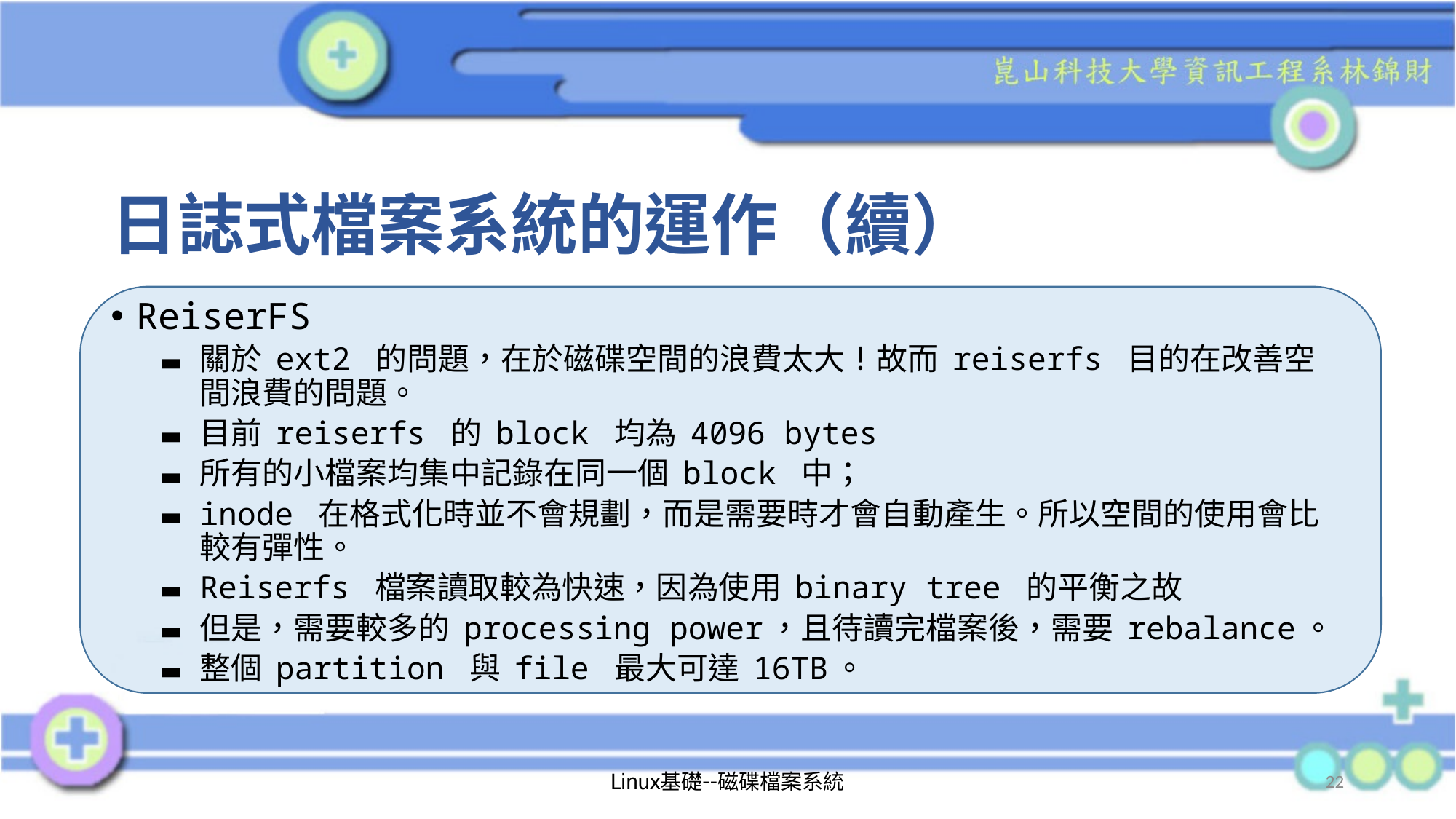

# 日誌式檔案系統的運作（續）

ReiserFS
關於 ext2 的問題，在於磁碟空間的浪費太大！故而 reiserfs 目的在改善空間浪費的問題。
目前 reiserfs 的 block 均為 4096 bytes
所有的小檔案均集中記錄在同一個 block 中；
inode 在格式化時並不會規劃，而是需要時才會自動產生。所以空間的使用會比較有彈性。
Reiserfs 檔案讀取較為快速，因為使用 binary tree 的平衡之故
但是，需要較多的 processing power，且待讀完檔案後，需要 rebalance。
整個 partition 與 file 最大可達 16TB。
Linux基礎--磁碟檔案系統
22